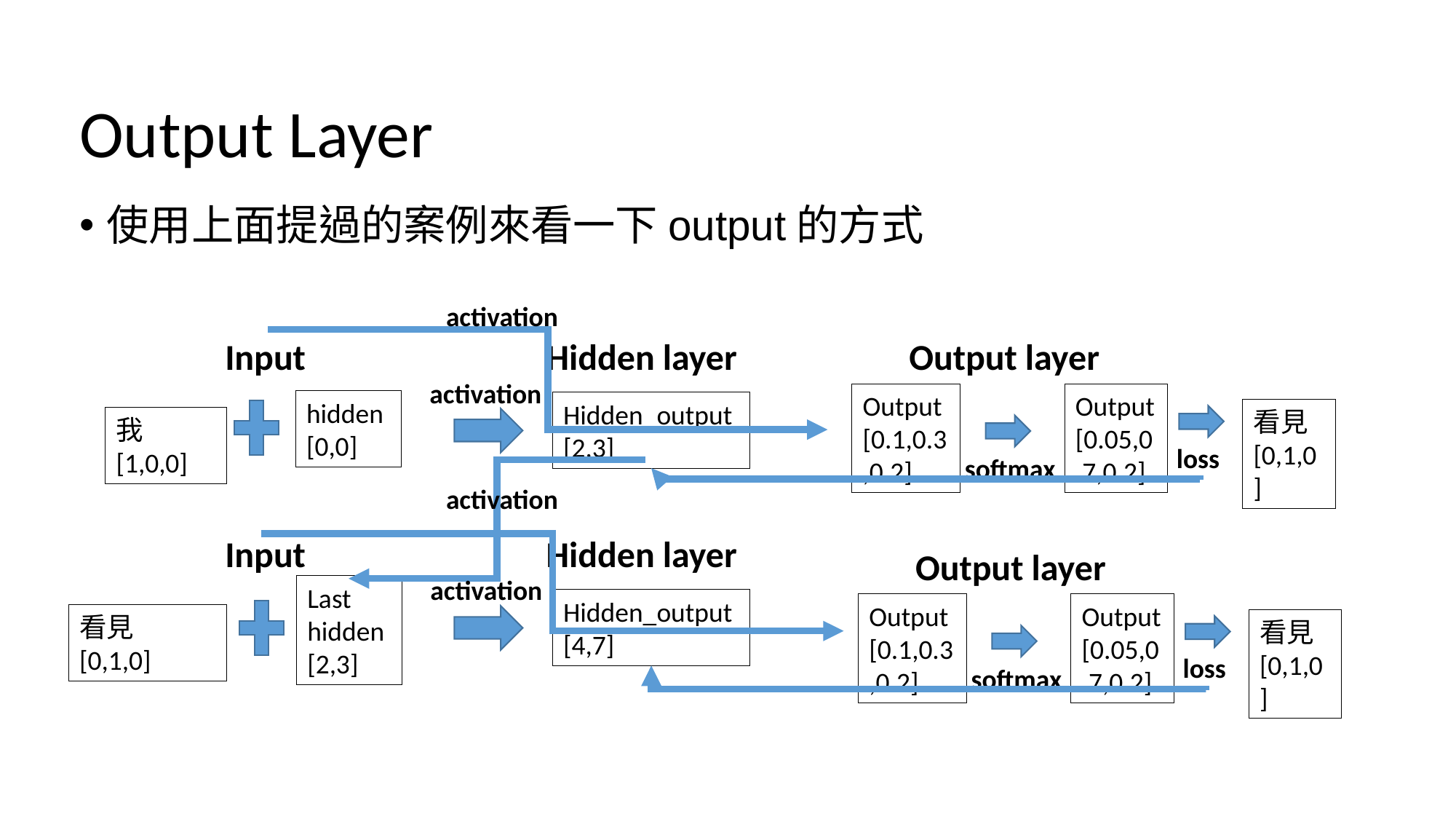

# Output Layer
使用上面提過的案例來看一下output的方式

activation
  Input
Hidden layer
Output layer
activation
Output[0.1,0.3,0.2]
Output[0.05,0.7,0.2]

hidden[0,0]
Hidden_output[2,3]
看見[0,1,0]

我 [1,0,0]

loss
softmax
activation
  Input
Hidden layer
Output layer
activation
Last hidden[2,3]
Hidden_output[4,7]

Output[0.1,0.3,0.2]
Output[0.05,0.7,0.2]
看見 [0,1,0]

看見[0,1,0]

loss
softmax